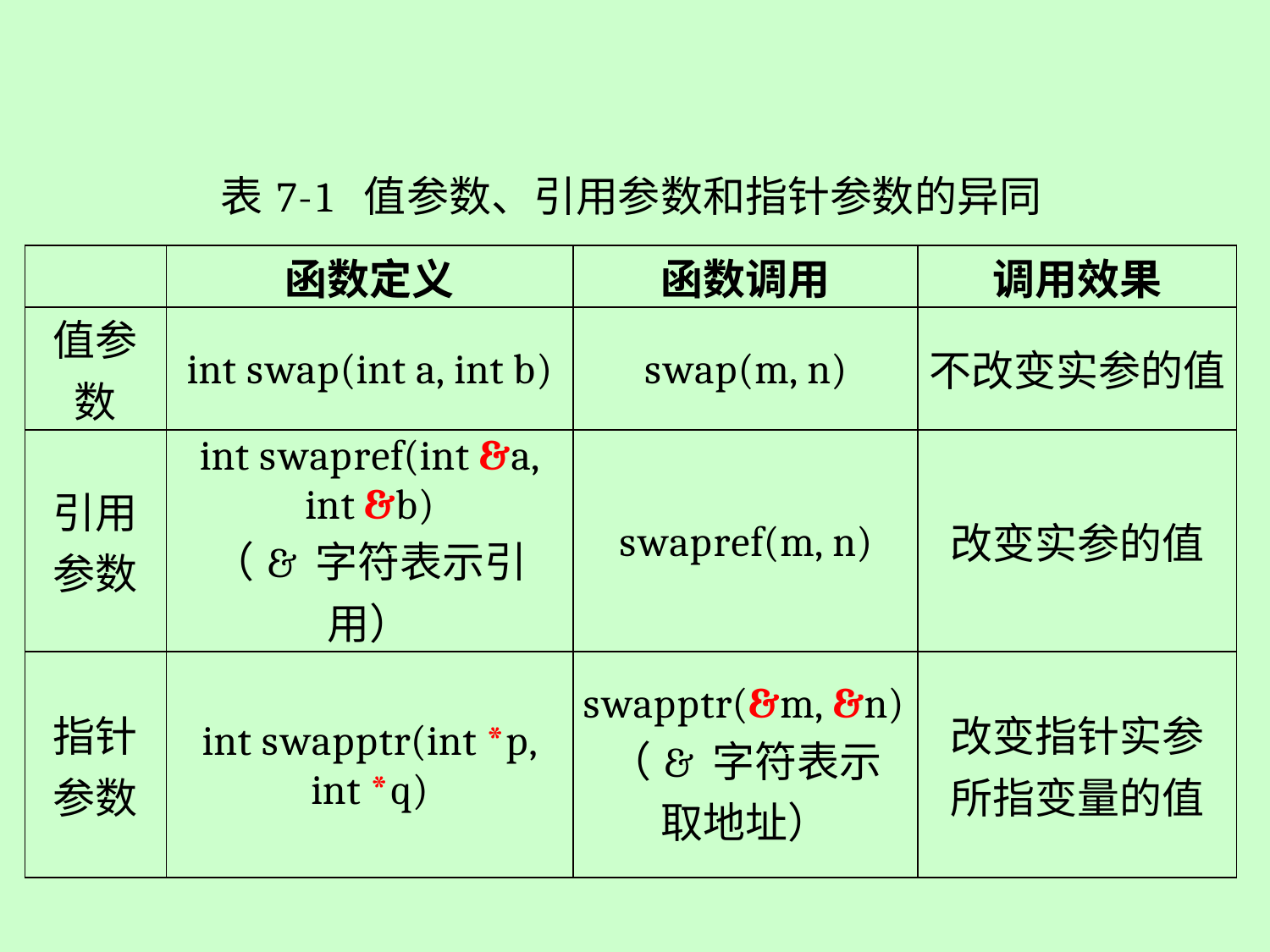

| 表7-1 值参数、引用参数和指针参数的异同 |  |  |  |
| --- | --- | --- | --- |
|  | 函数定义 | 函数调用 | 调用效果 |
| 值参数 | int swap(int a, int b) | swap(m, n) | 不改变实参的值 |
| 引用参数 | int swapref(int &a, int &b) （& 字符表示引用） | swapref(m, n) | 改变实参的值 |
| 指针参数 | int swapptr(int \*p, int \*q) | swapptr(&m, &n)（& 字符表示 取地址） | 改变指针实参 所指变量的值 |
28